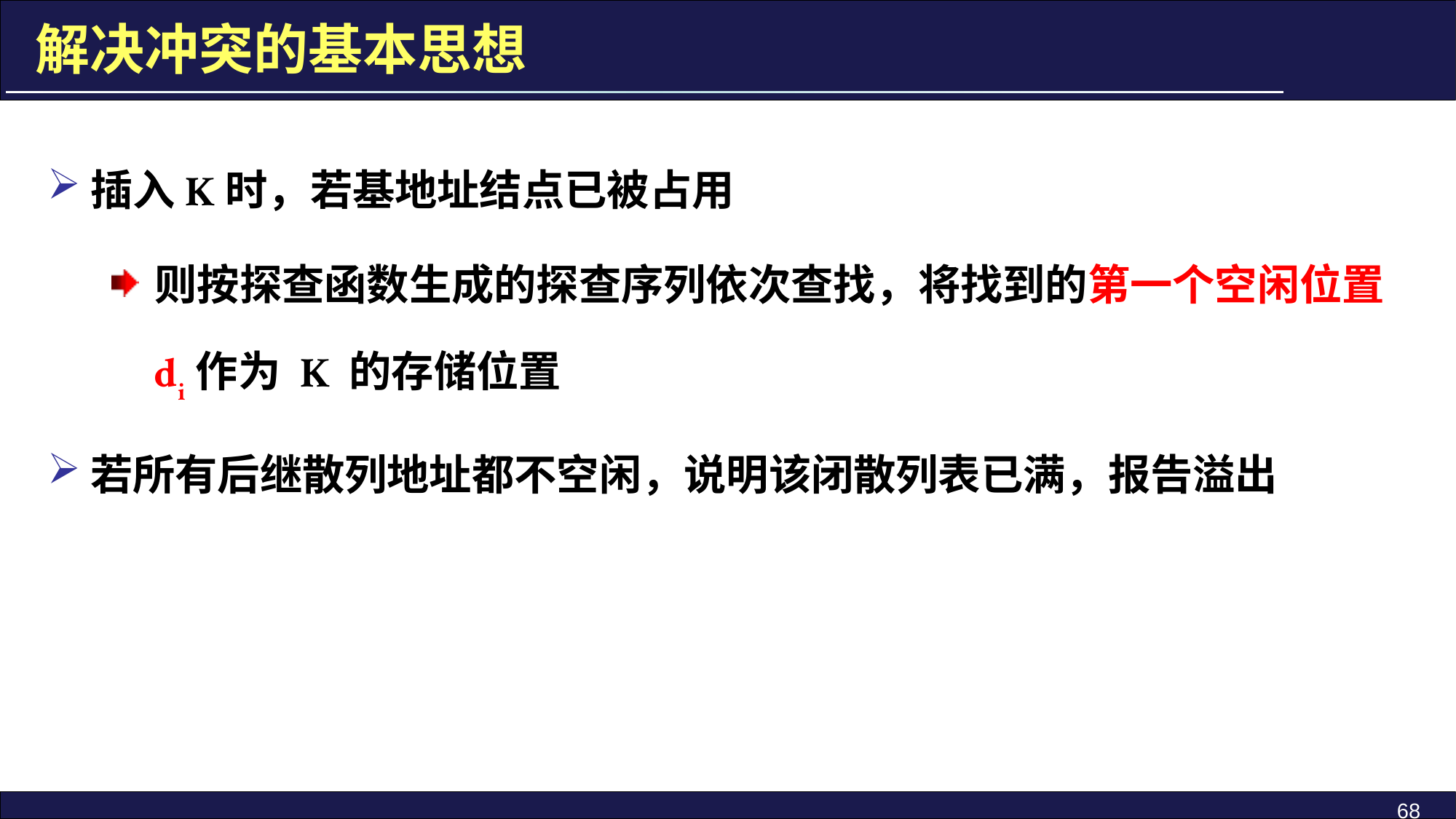

解决冲突的基本思想
插入K时，若基地址结点已被占用
则按探查函数生成的探查序列依次查找，将找到的第一个空闲位置di作为 K 的存储位置
若所有后继散列地址都不空闲，说明该闭散列表已满，报告溢出
68